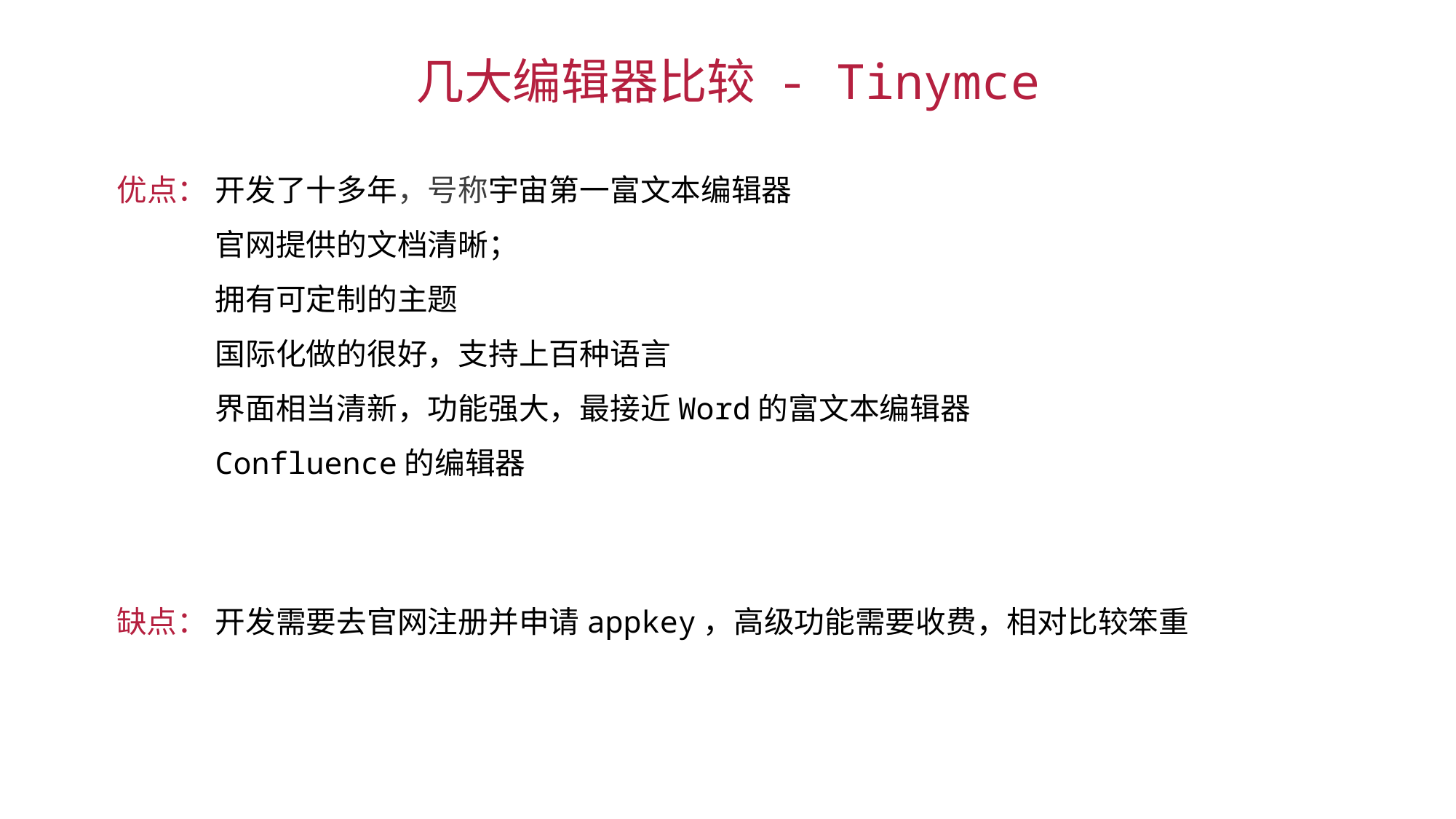

几大编辑器比较 - Tinymce
优点：
开发了十多年，号称宇宙第一富文本编辑器
官网提供的文档清晰；
拥有可定制的主题
国际化做的很好，支持上百种语言
界面相当清新，功能强大，最接近Word的富文本编辑器
Confluence的编辑器
缺点：
开发需要去官网注册并申请appkey，高级功能需要收费，相对比较笨重